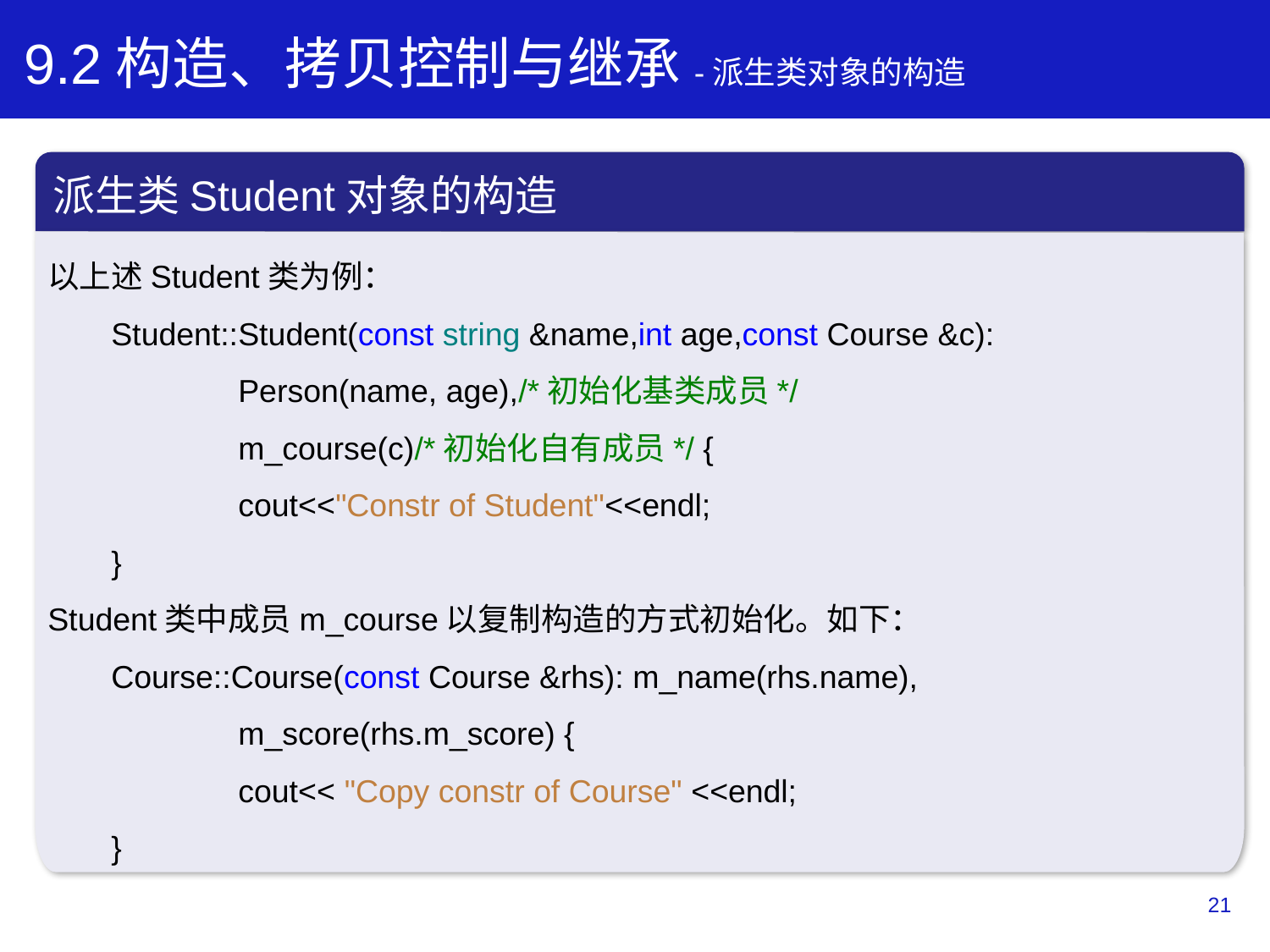

9.2构造、拷贝控制与继承-派生类对象的构造
派生类Student对象的构造
以上述Student类为例：
Student::Student(const string &name,int age,const Course &c):
	Person(name, age),/*初始化基类成员*/
	m_course(c)/*初始化自有成员*/ {
	cout<<"Constr of Student"<<endl;
}
Student类中成员m_course以复制构造的方式初始化。如下：
Course::Course(const Course &rhs): m_name(rhs.name),
	m_score(rhs.m_score) {
	cout<< "Copy constr of Course" <<endl;
}
学习目标
21